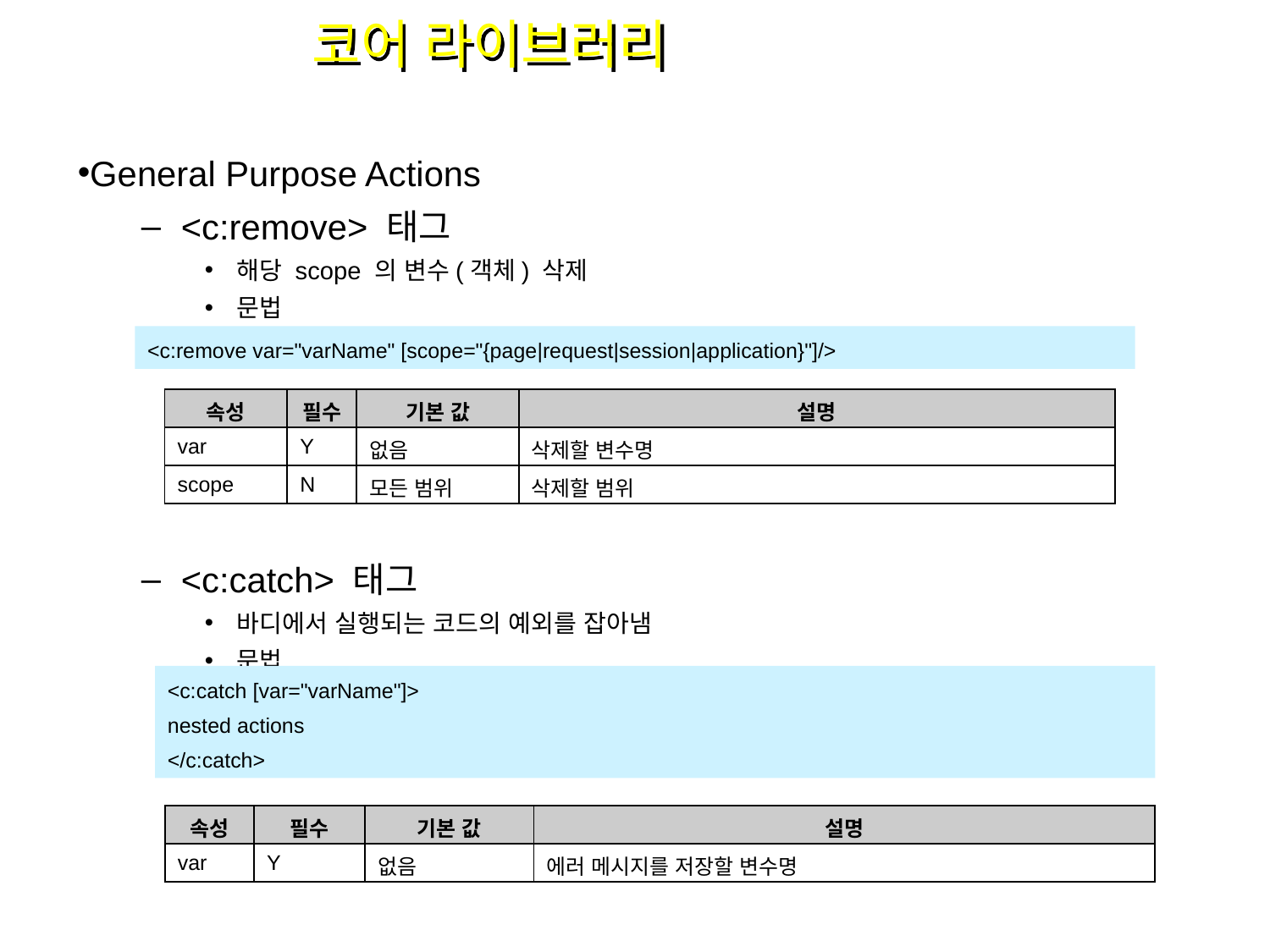

코어 라이브러리
General Purpose Actions
<c:remove> 태그
해당 scope 의 변수(객체) 삭제
문법

<c:catch> 태그
바디에서 실행되는 코드의 예외를 잡아냄
문법

<c:remove var="varName" [scope="{page|request|session|application}"]/>
| 속성 | 필수 | 기본 값 | 설명 |
| --- | --- | --- | --- |
| var | Y | 없음 | 삭제할 변수명 |
| scope | N | 모든 범위 | 삭제할 범위 |

<c:catch [var="varName"]>
nested actions
</c:catch>
| 속성 | 필수 | 기본 값 | 설명 |
| --- | --- | --- | --- |
| var | Y | 없음 | 에러 메시지를 저장할 변수명 |